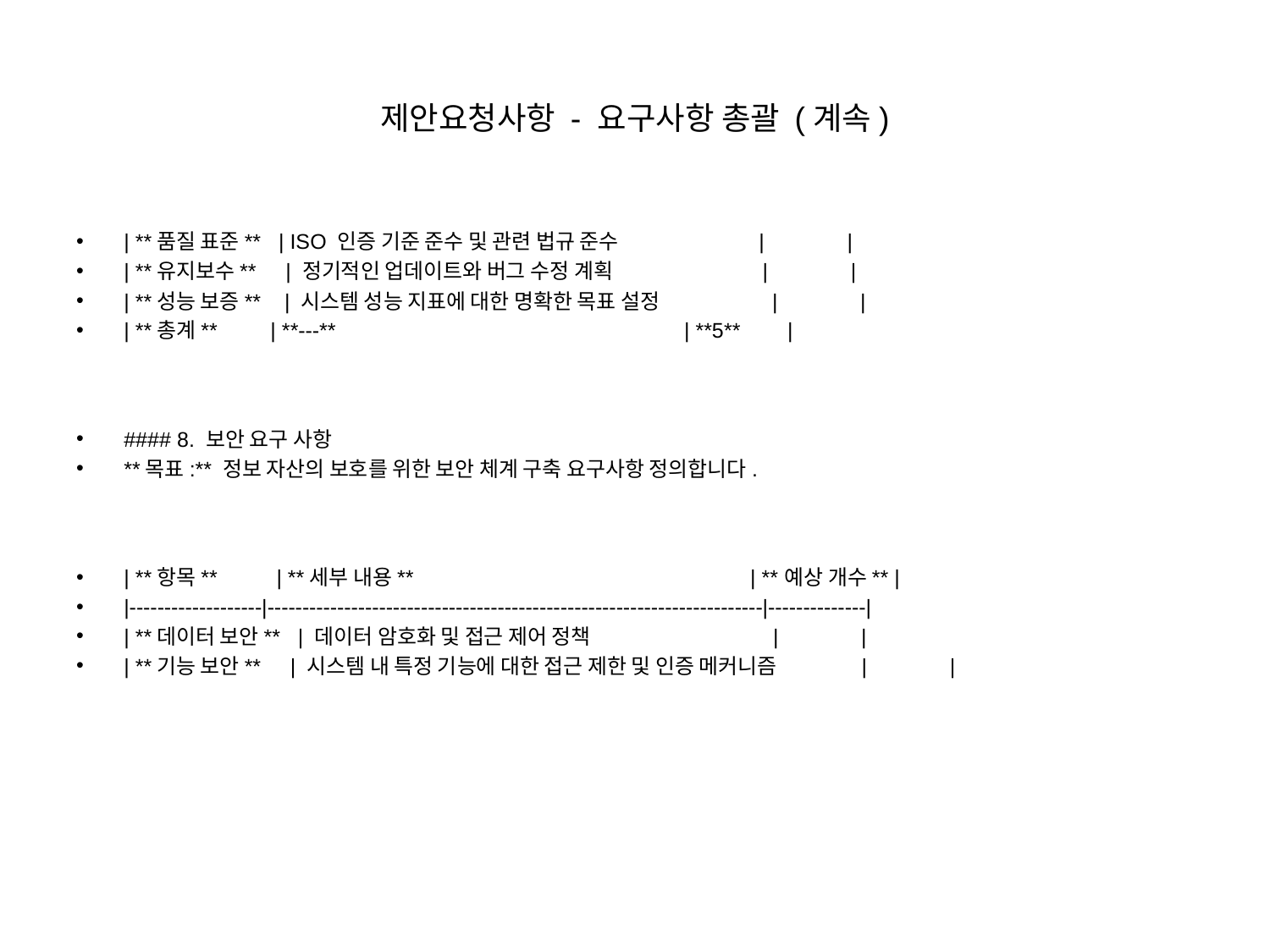

# 제안요청사항 - 요구사항 총괄 (계속)
| **품질 표준**   | ISO 인증 기준 준수 및 관련 법규 준수                             |              |
| **유지보수**     | 정기적인 업데이트와 버그 수정 계획                               |              |
| **성능 보증**    | 시스템 성능 지표에 대한 명확한 목표 설정                       |              |
| **총계**         | **---**                                                           | **5**        |

#### 8. 보안 요구 사항
**목표:** 정보 자산의 보호를 위한 보안 체계 구축 요구사항 정의합니다.

| **항목**          | **세부 내용**                                                         | **예상 개수** |
|-------------------|-----------------------------------------------------------------------|--------------|
| **데이터 보안**   | 데이터 암호화 및 접근 제어 정책                                      |              |
| **기능 보안**     | 시스템 내 특정 기능에 대한 접근 제한 및 인증 메커니즘                 |              |